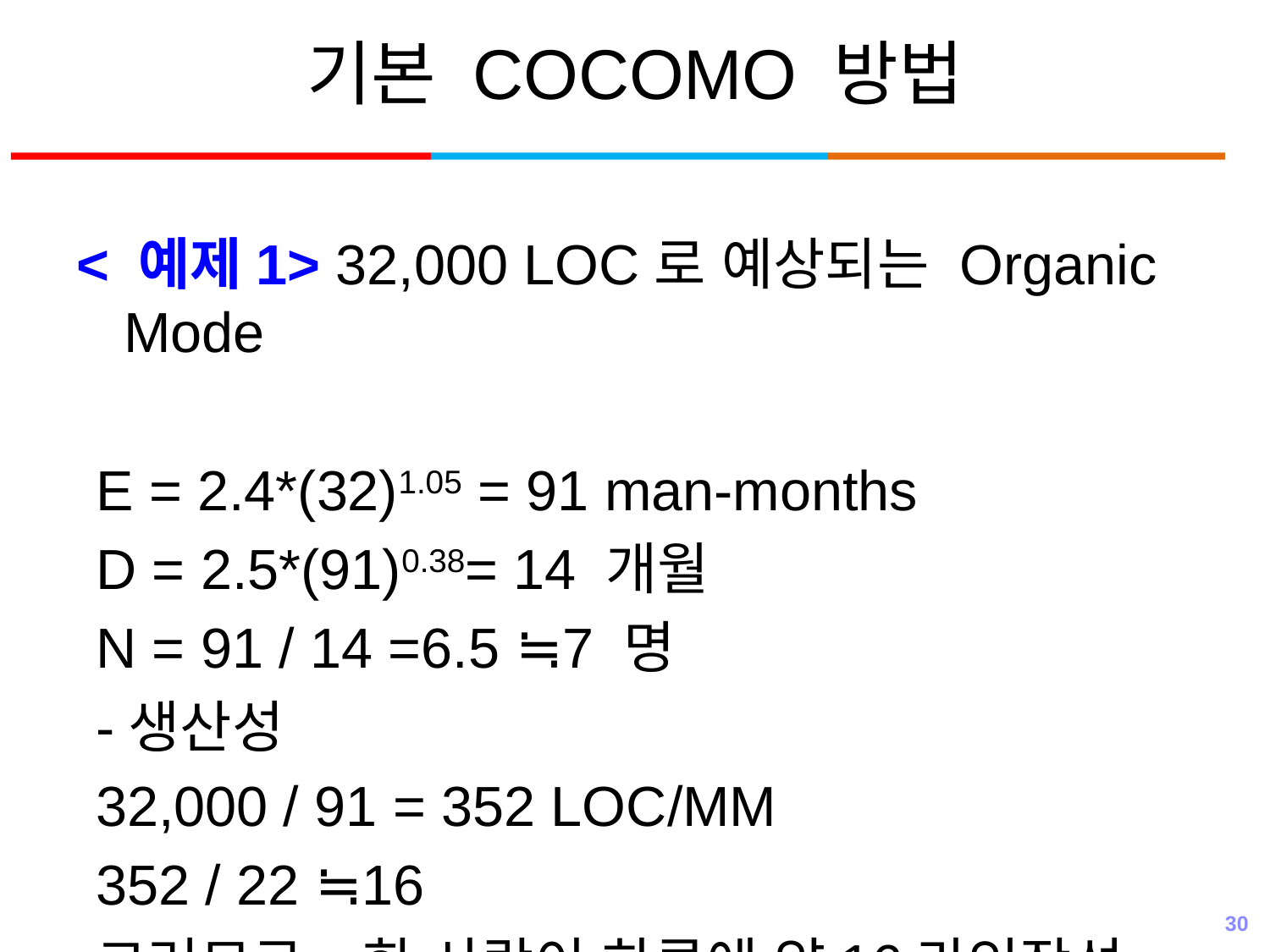

# 기본 COCOMO 방법
< 예제1> 32,000 LOC로 예상되는 Organic Mode

E = 2.4*(32)1.05 = 91 man-months
D = 2.5*(91)0.38= 14 개월
N = 91 / 14 =6.5 ≒7 명
-생산성
32,000 / 91 = 352 LOC/MM
352 / 22 ≒16
그러므로, 한 사람이 하루에 약16라인작성
30